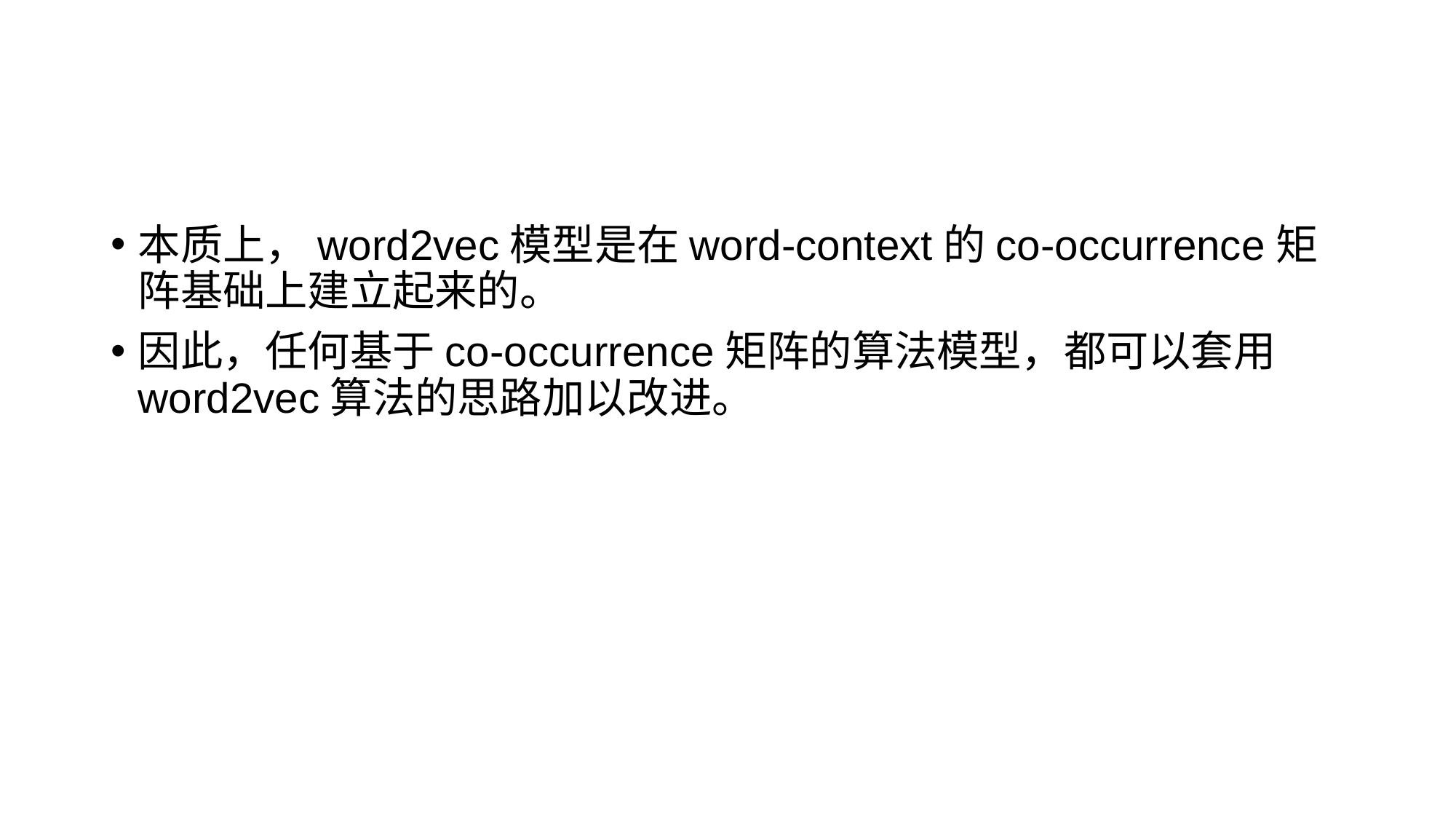

#
本质上，word2vec模型是在word-context的co-occurrence矩阵基础上建立起来的。
因此，任何基于co-occurrence矩阵的算法模型，都可以套用word2vec算法的思路加以改进。